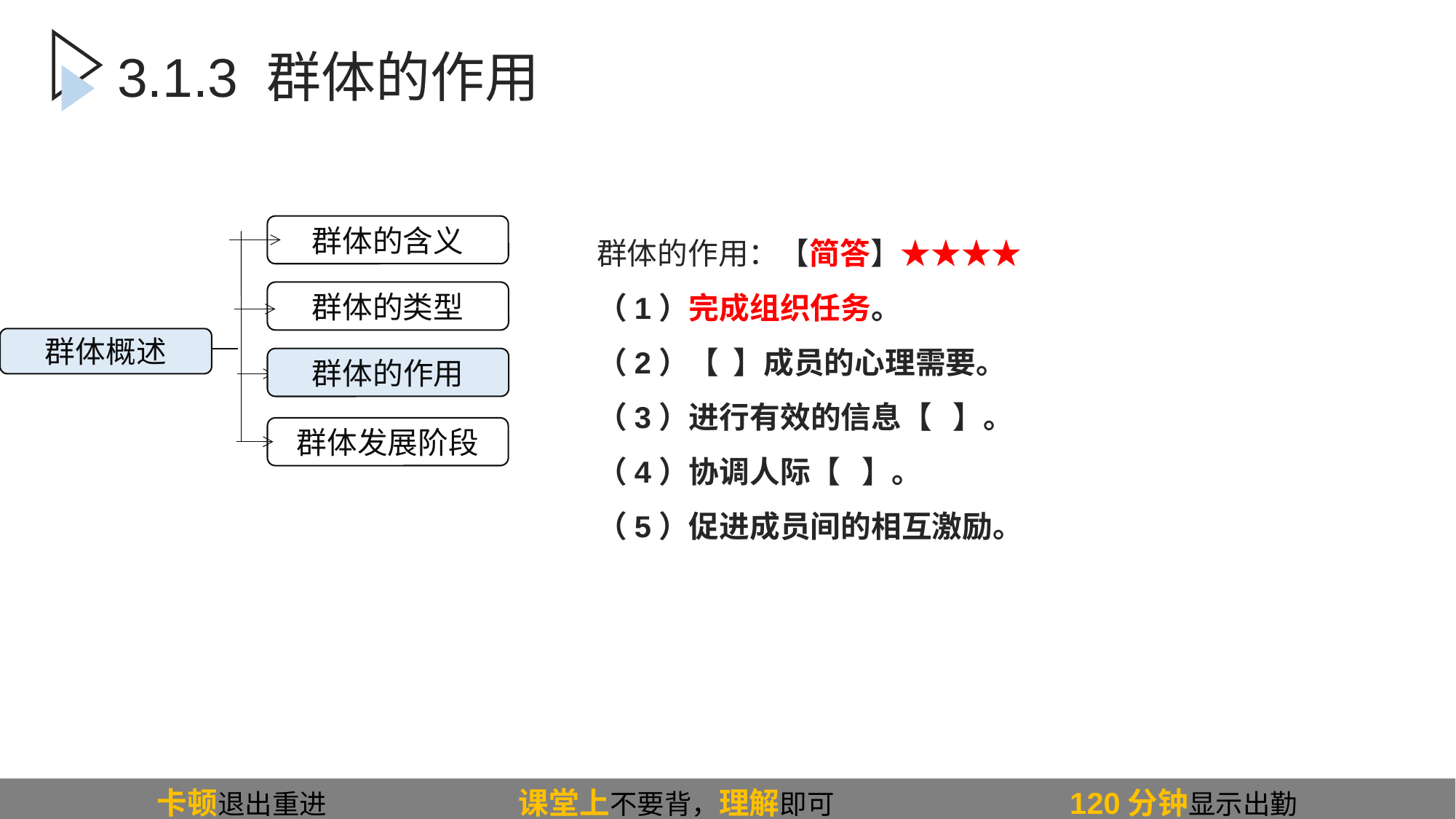

3.1.3 群体的作用
群体的作用：【简答】★★★★
（1）完成组织任务。
（2）【  】成员的心理需要。
（3）进行有效的信息【   】。
（4）协调人际【   】。
（5）促进成员间的相互激励。
群体的含义
群体的类型

群体的作用
群体发展阶段
群体概述